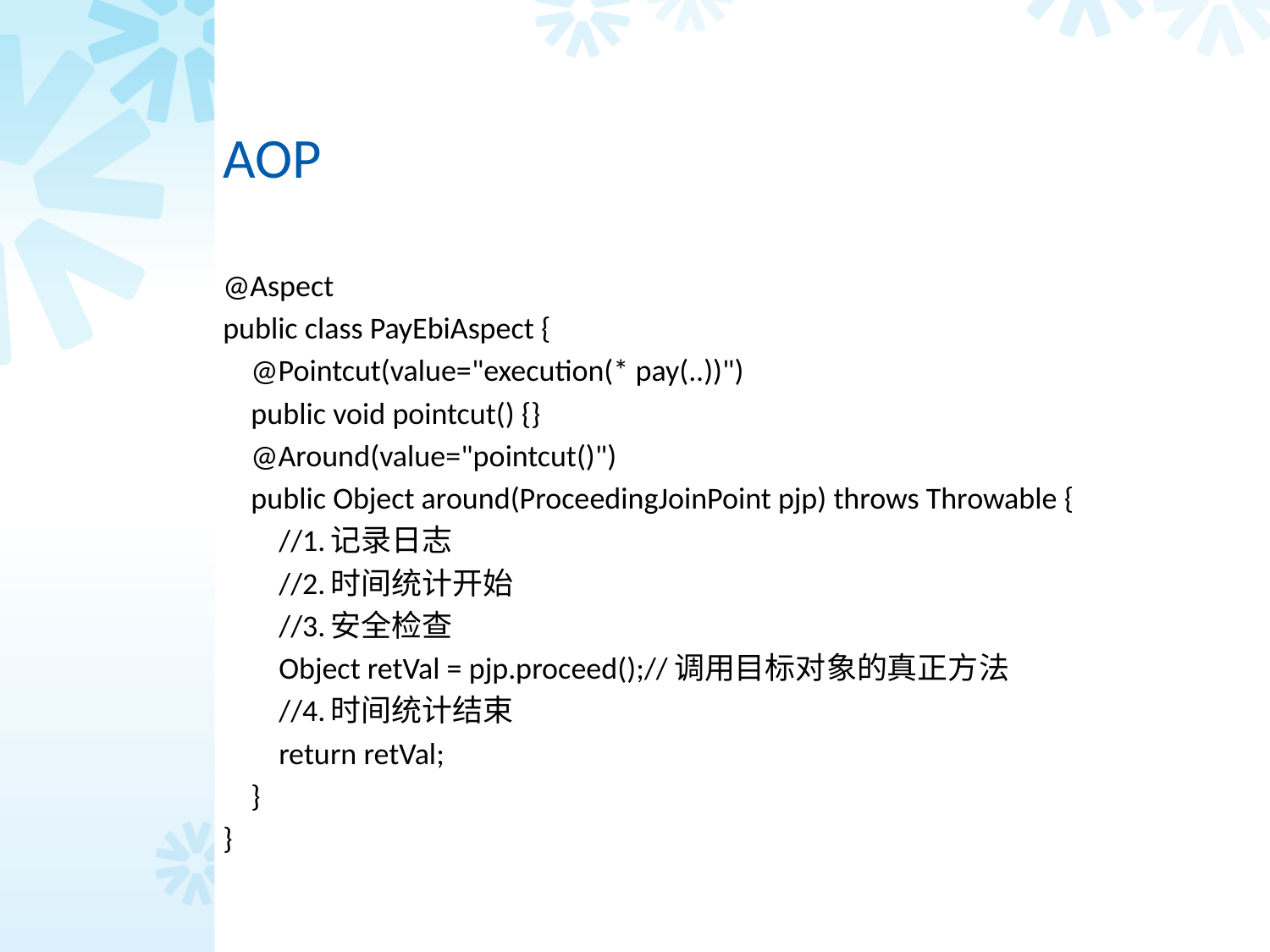

# AOP
@Aspect
public class PayEbiAspect {
    @Pointcut(value="execution(* pay(..))")
    public void pointcut() {}
    @Around(value="pointcut()")
    public Object around(ProceedingJoinPoint pjp) throws Throwable {
        //1.记录日志
        //2.时间统计开始
        //3.安全检查
        Object retVal = pjp.proceed();//调用目标对象的真正方法
        //4.时间统计结束
        return retVal;
    }
}